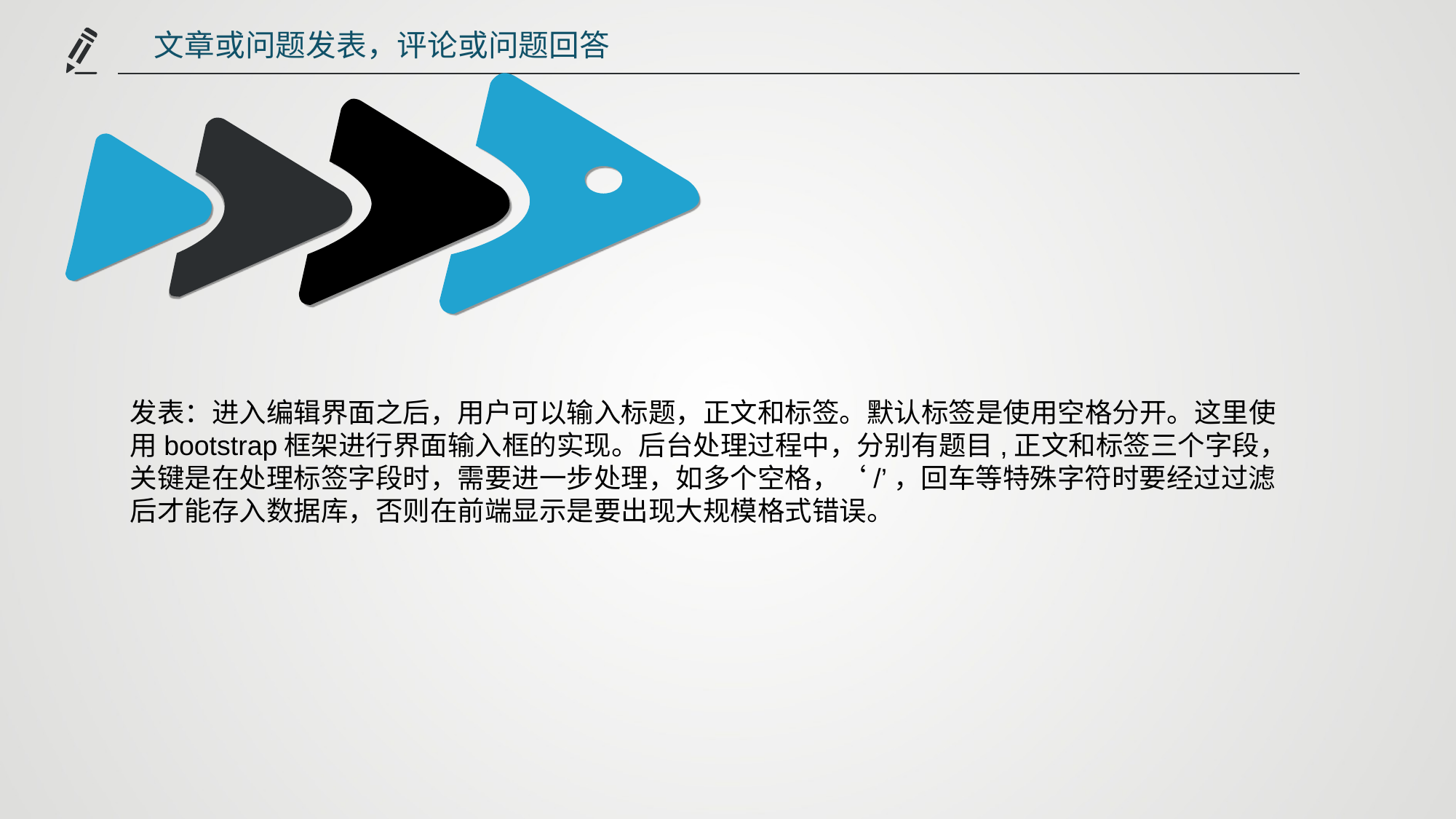

文章或问题发表，评论或问题回答

发表：进入编辑界面之后，用户可以输入标题，正文和标签。默认标签是使用空格分开。这里使用bootstrap框架进行界面输入框的实现。后台处理过程中，分别有题目,正文和标签三个字段，
关键是在处理标签字段时，需要进一步处理，如多个空格，‘/’，回车等特殊字符时要经过过滤后才能存入数据库，否则在前端显示是要出现大规模格式错误。